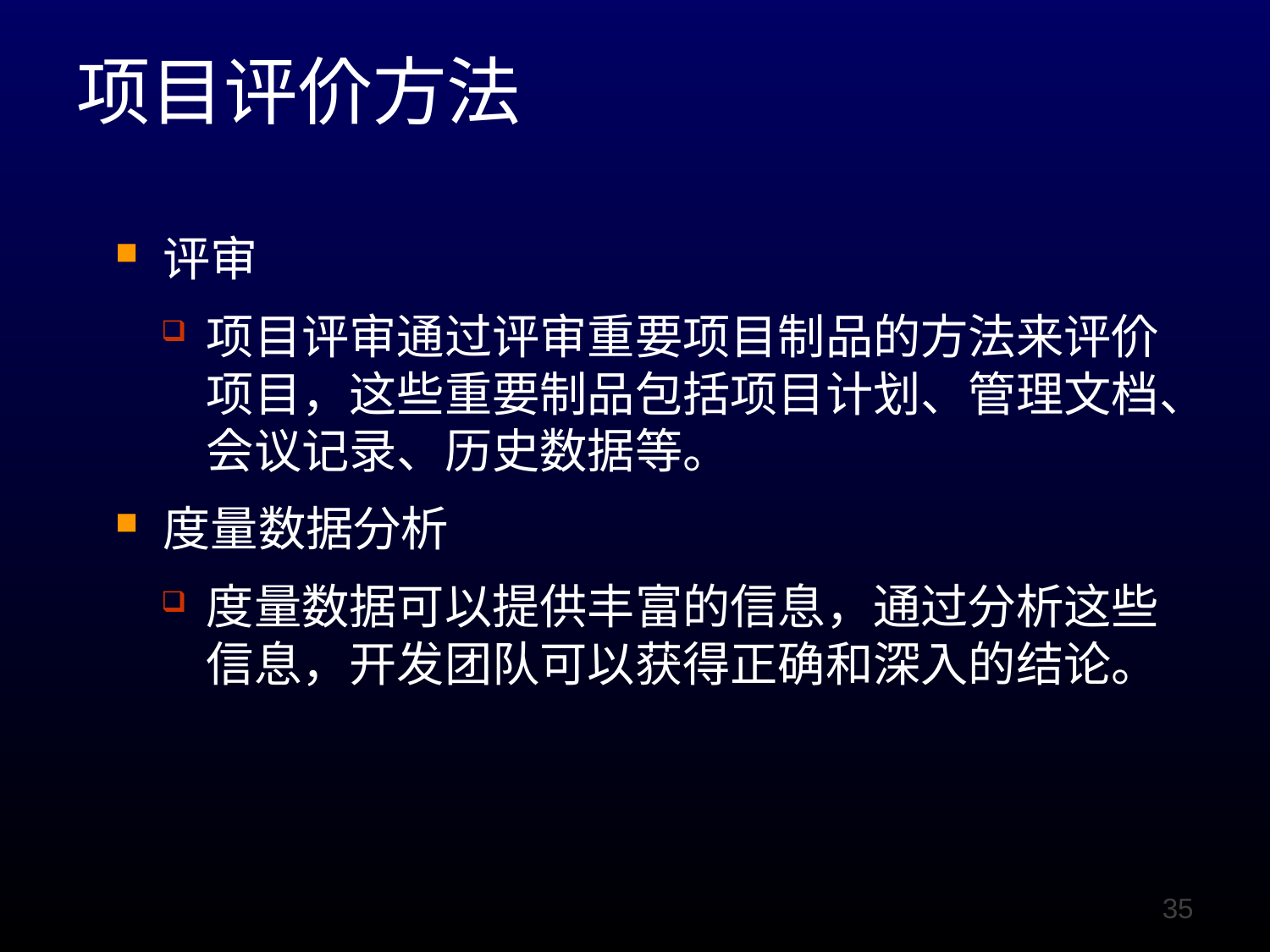

# 项目评价方法
评审
项目评审通过评审重要项目制品的方法来评价项目，这些重要制品包括项目计划、管理文档、会议记录、历史数据等。
度量数据分析
度量数据可以提供丰富的信息，通过分析这些信息，开发团队可以获得正确和深入的结论。
35